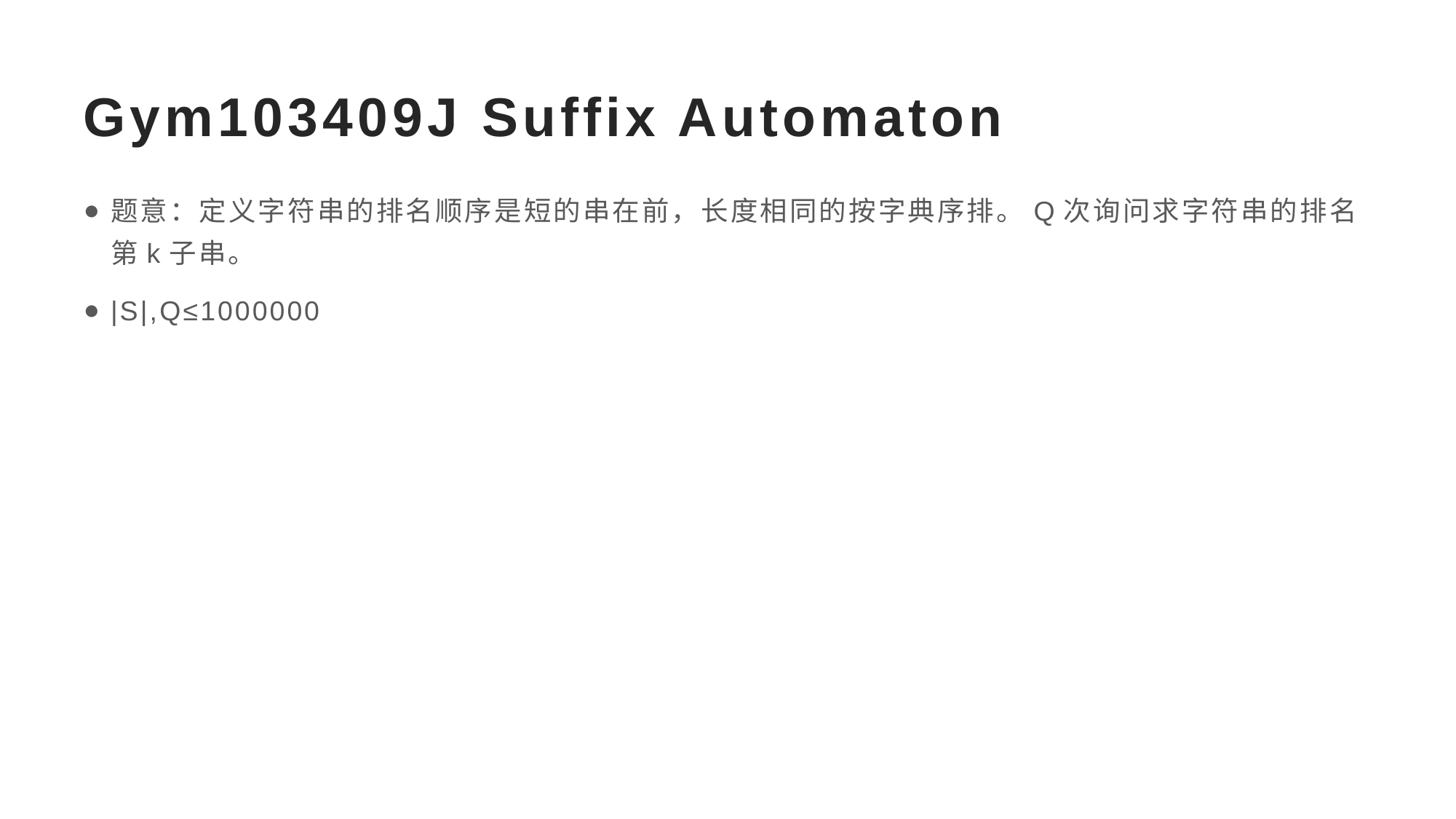

# Gym103409J Suffix Automaton
题意：定义字符串的排名顺序是短的串在前，长度相同的按字典序排。Q次询问求字符串的排名第k子串。
|S|,Q≤1000000